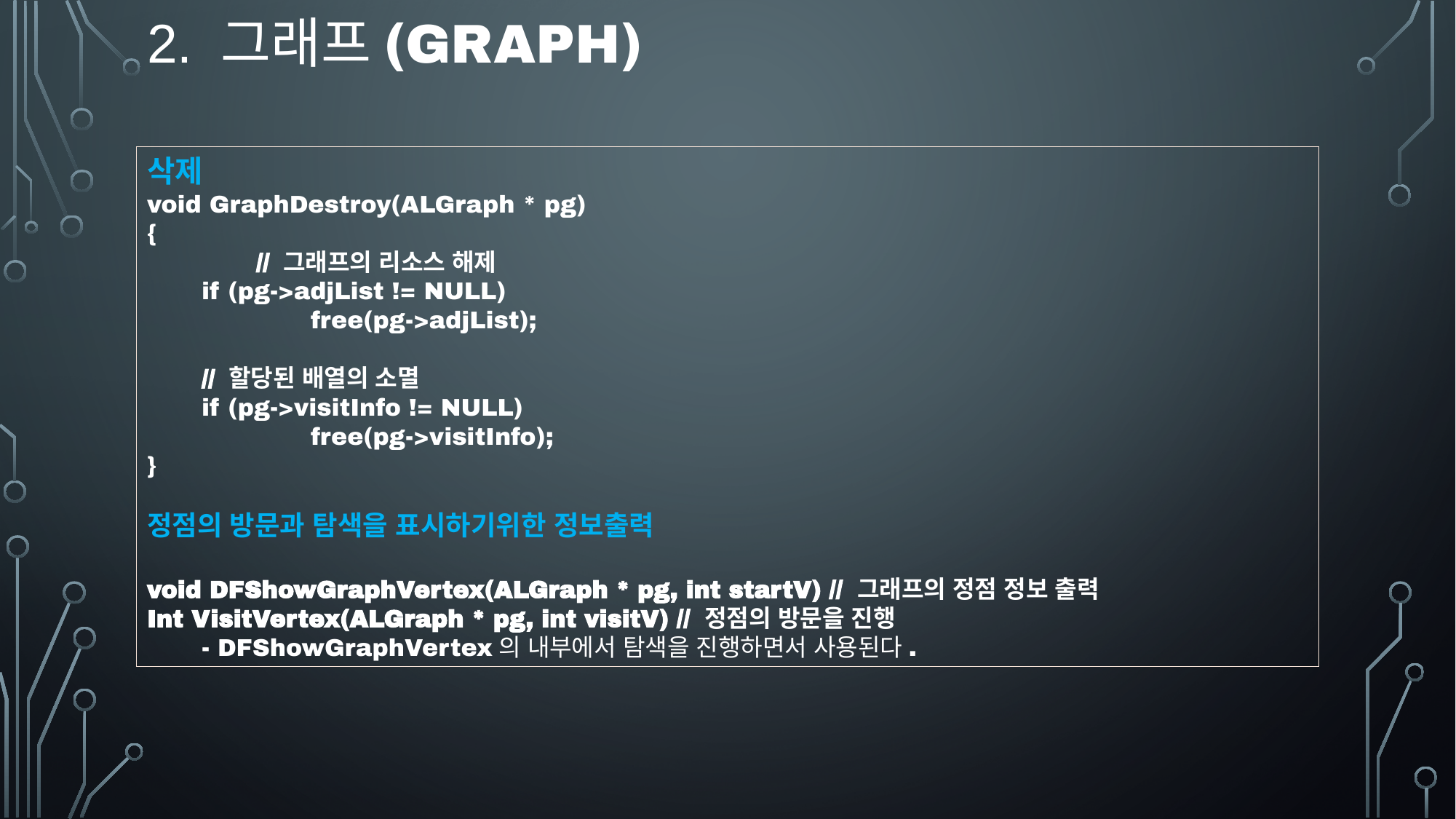

# 2. 그래프(Graph)
삭제
void GraphDestroy(ALGraph * pg)
{
	// 그래프의 리소스 해제
if (pg->adjList != NULL)
	free(pg->adjList);

// 할당된 배열의 소멸
if (pg->visitInfo != NULL)
	free(pg->visitInfo);
}

정점의 방문과 탐색을 표시하기위한 정보출력

void DFShowGraphVertex(ALGraph * pg, int startV) // 그래프의 정점 정보 출력
Int VisitVertex(ALGraph * pg, int visitV) // 정점의 방문을 진행
- DFShowGraphVertex의 내부에서 탐색을 진행하면서 사용된다.